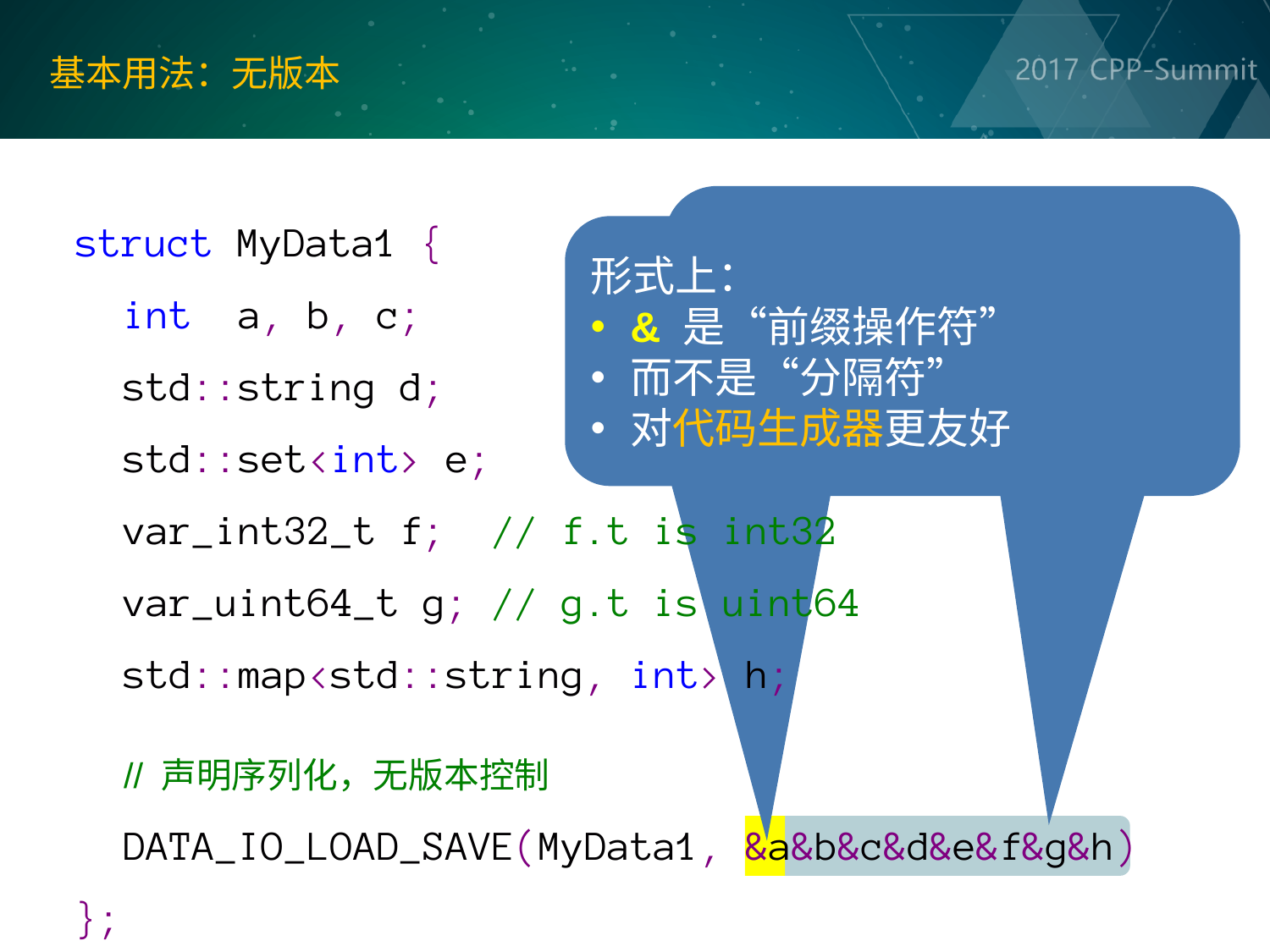

# 基本用法：无版本
在宏中被多次调用
生成类型推导的代码
生成保存对象的代码
生成加载对象的代码

struct MyData1 {
	int  a, b, c;
 	std::string d;
 	std::set<int> e;
	var_int32_t f;  // f.t is int32
	var_uint64_t g; // g.t is uint64
	std::map<std::string, int> h;
 	// 声明序列化，无版本控制
	DATA_IO_LOAD_SAVE(MyData1, &a&b&c&d&e&f&g&h)
};
形式上：
& 是“前缀操作符”
而不是“分隔符”
对代码生成器更友好